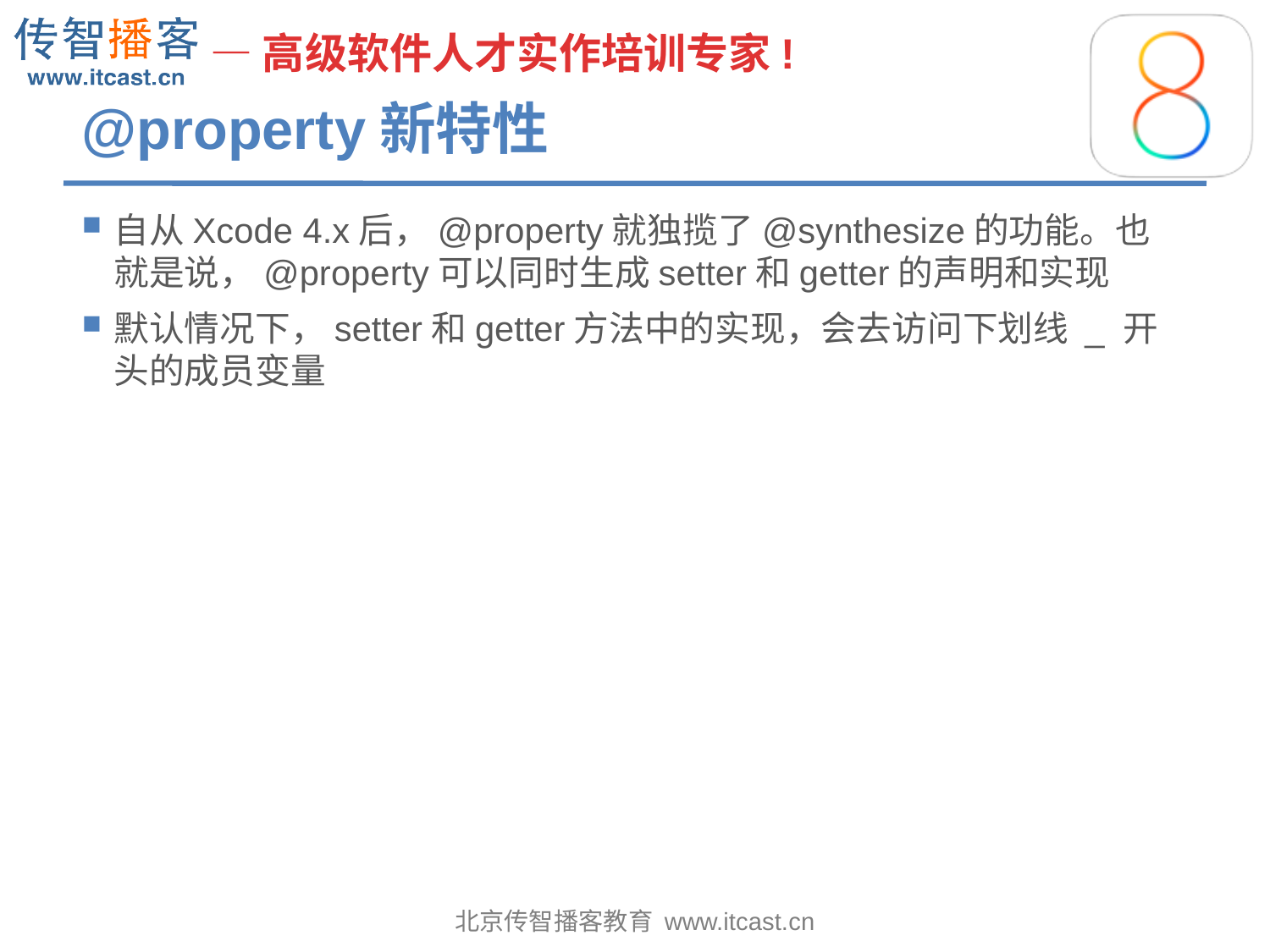

# @property新特性
自从Xcode 4.x后，@property就独揽了@synthesize的功能。也就是说，@property可以同时生成setter和getter的声明和实现
默认情况下，setter和getter方法中的实现，会去访问下划线 _ 开头的成员变量